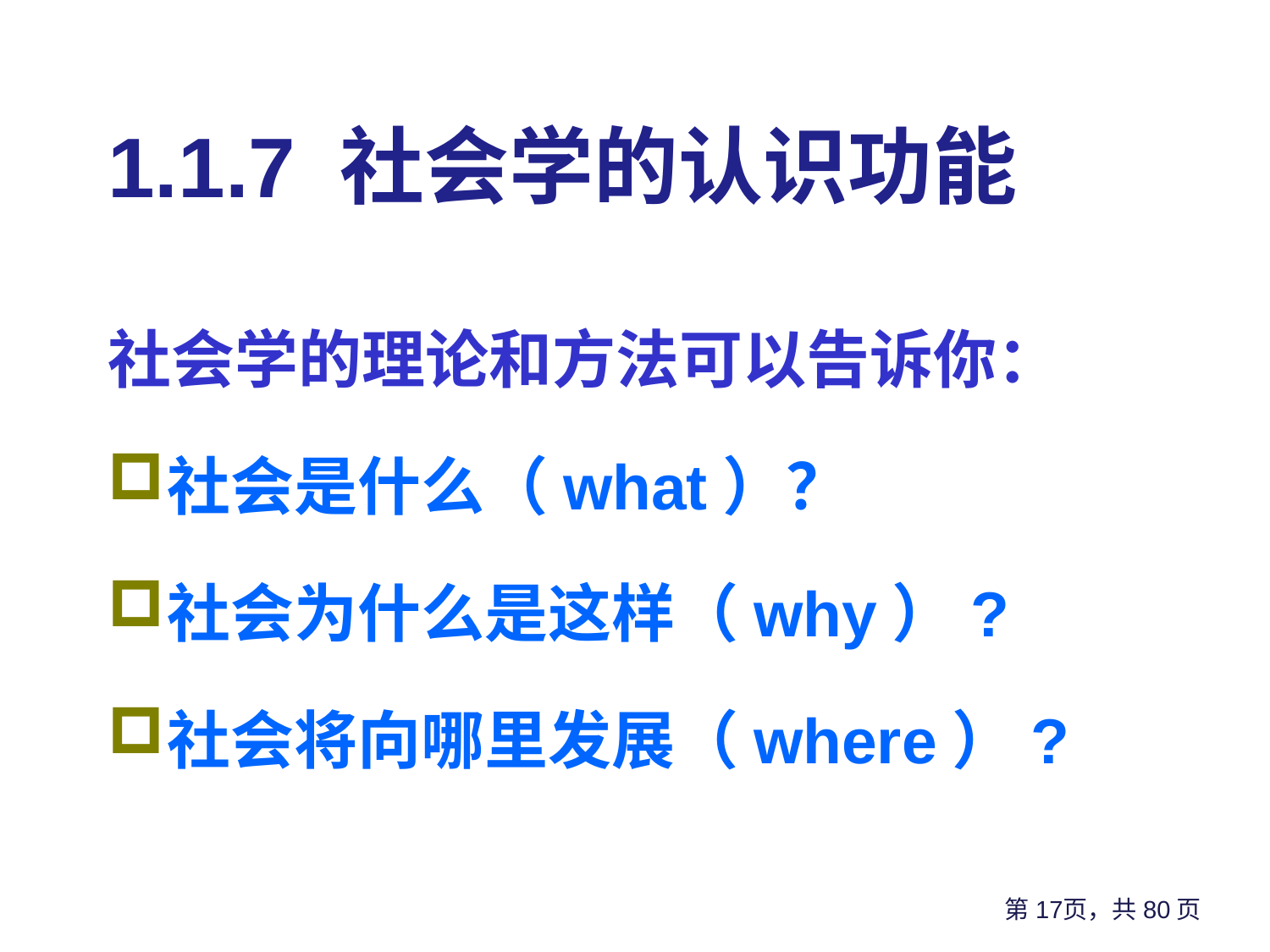

# 1.1.7 社会学的认识功能
社会学的理论和方法可以告诉你：
社会是什么（what）？
社会为什么是这样（why）?
社会将向哪里发展（where）?

第17页，共80页